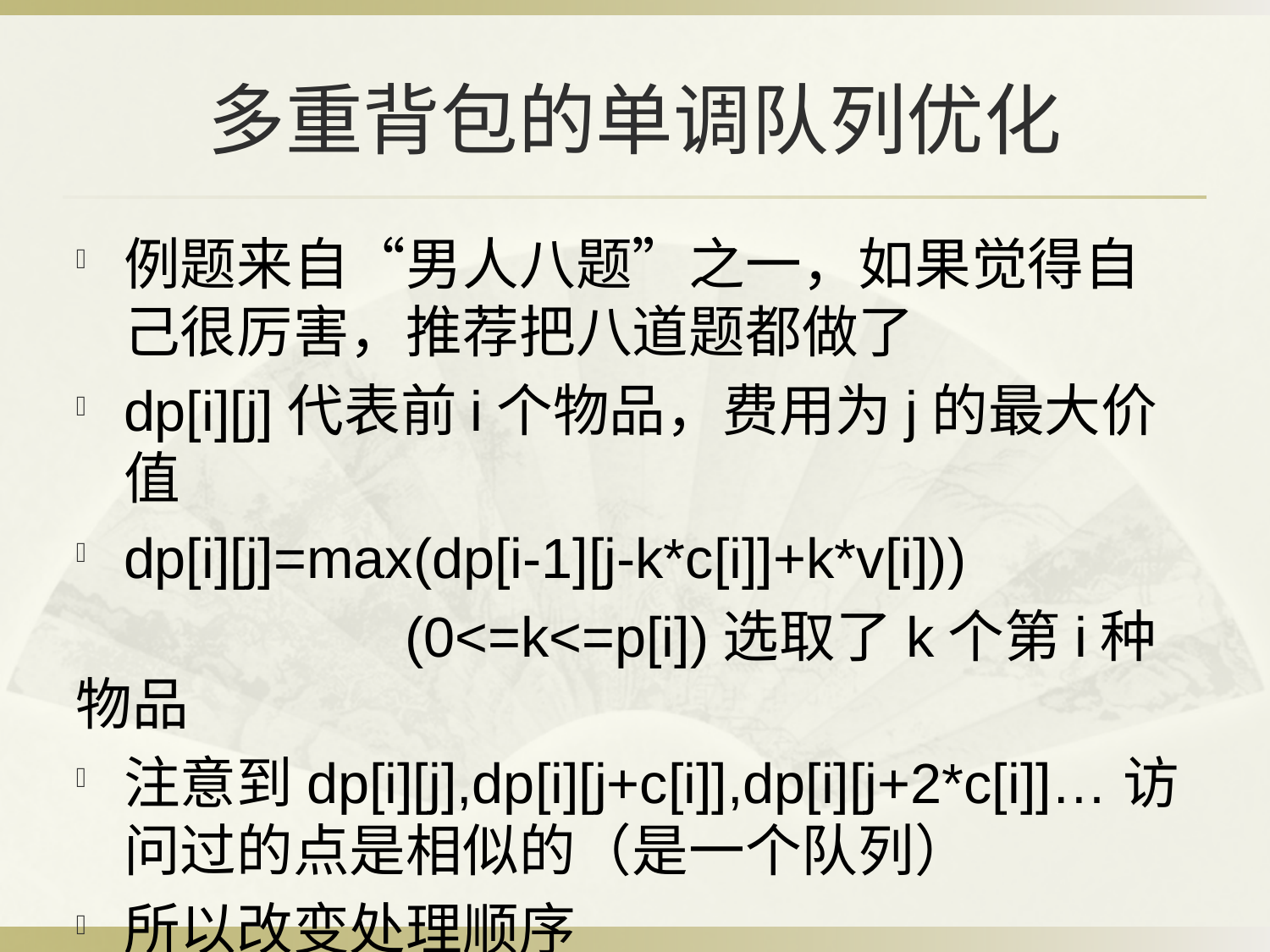

# 多重背包的单调队列优化
例题来自“男人八题”之一，如果觉得自己很厉害，推荐把八道题都做了
dp[i][j]代表前i个物品，费用为j的最大价值
dp[i][j]=max(dp[i-1][j-k*c[i]]+k*v[i]))
                     (0<=k<=p[i])选取了k个第i种物品
注意到dp[i][j],dp[i][j+c[i]],dp[i][j+2*c[i]]…访问过的点是相似的（是一个队列）
所以改变处理顺序